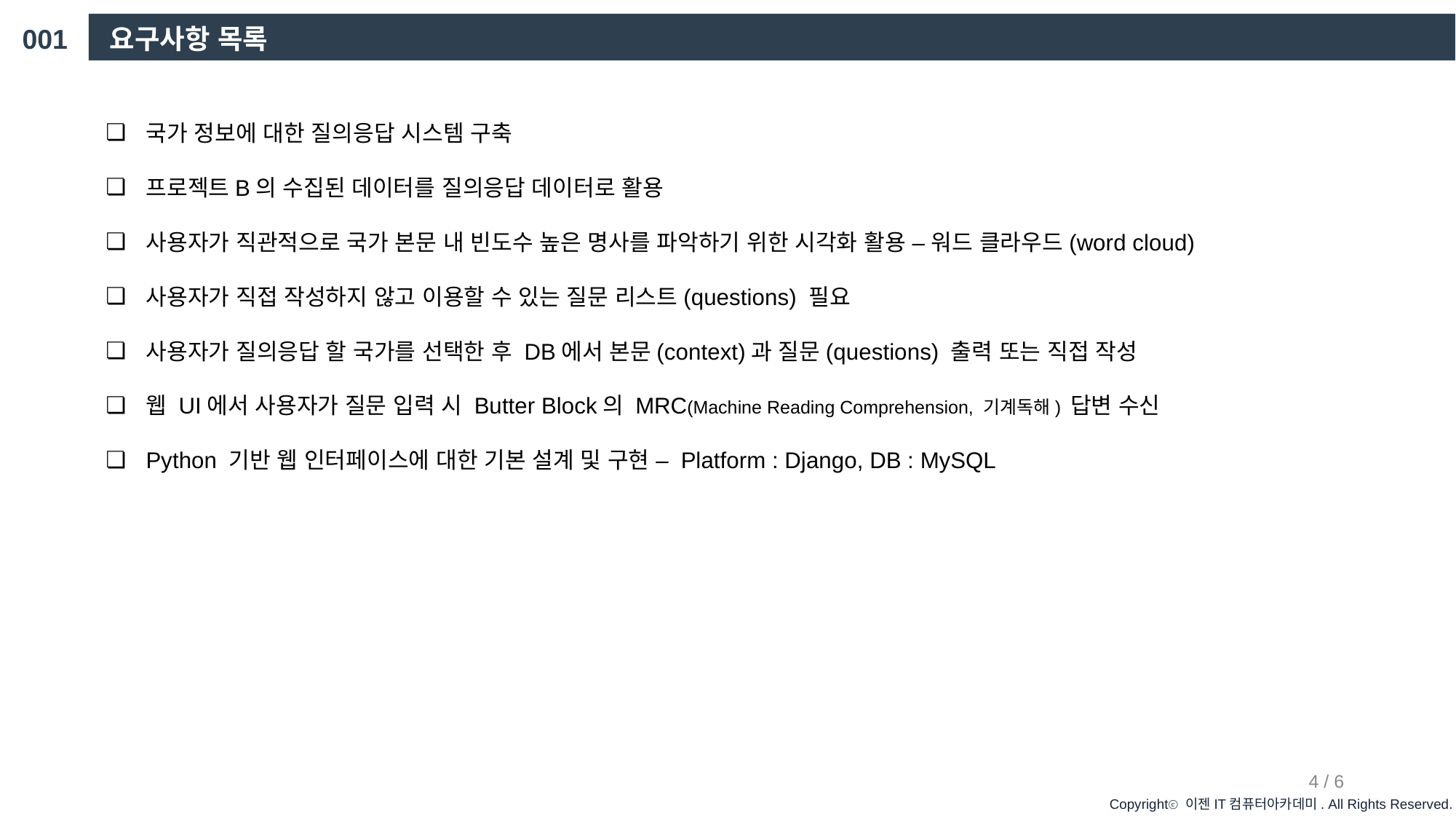

001
요구사항 목록
국가 정보에 대한 질의응답 시스템 구축
프로젝트B의 수집된 데이터를 질의응답 데이터로 활용
사용자가 직관적으로 국가 본문 내 빈도수 높은 명사를 파악하기 위한 시각화 활용 – 워드 클라우드(word cloud)
사용자가 직접 작성하지 않고 이용할 수 있는 질문 리스트(questions) 필요
사용자가 질의응답 할 국가를 선택한 후 DB에서 본문(context)과 질문(questions) 출력 또는 직접 작성
웹 UI에서 사용자가 질문 입력 시 Butter Block의 MRC(Machine Reading Comprehension, 기계독해) 답변 수신
Python 기반 웹 인터페이스에 대한 기본 설계 및 구현 – Platform : Django, DB : MySQL

4 / 6